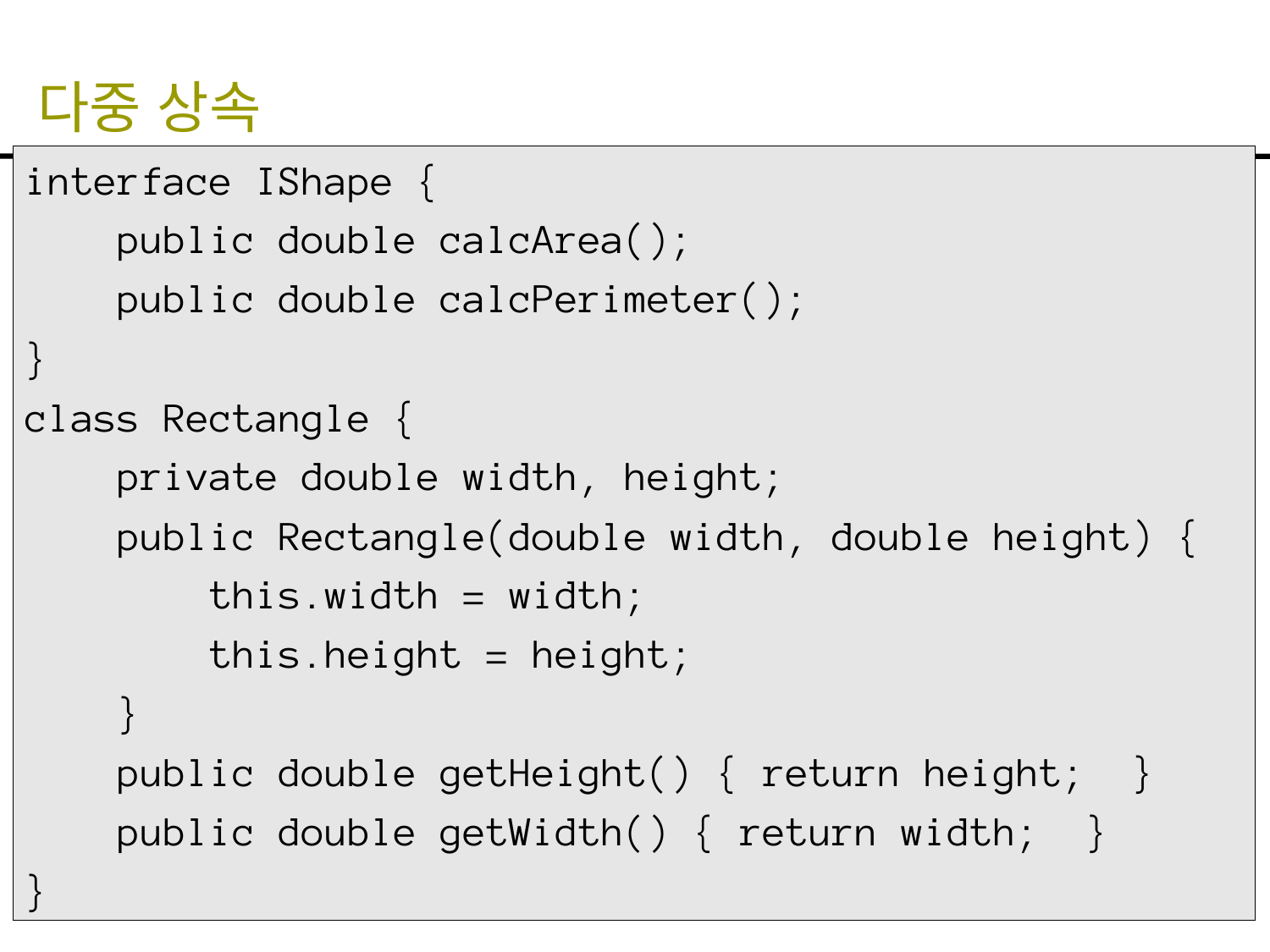

# 다중 상속
interface IShape {
    public double calcArea();
    public double calcPerimeter();
}
class Rectangle {
    private double width, height;
    public Rectangle(double width, double height) {
        this.width = width;
        this.height = height;
    }
    public double getHeight() { return height;  }
    public double getWidth() { return width;  }
}